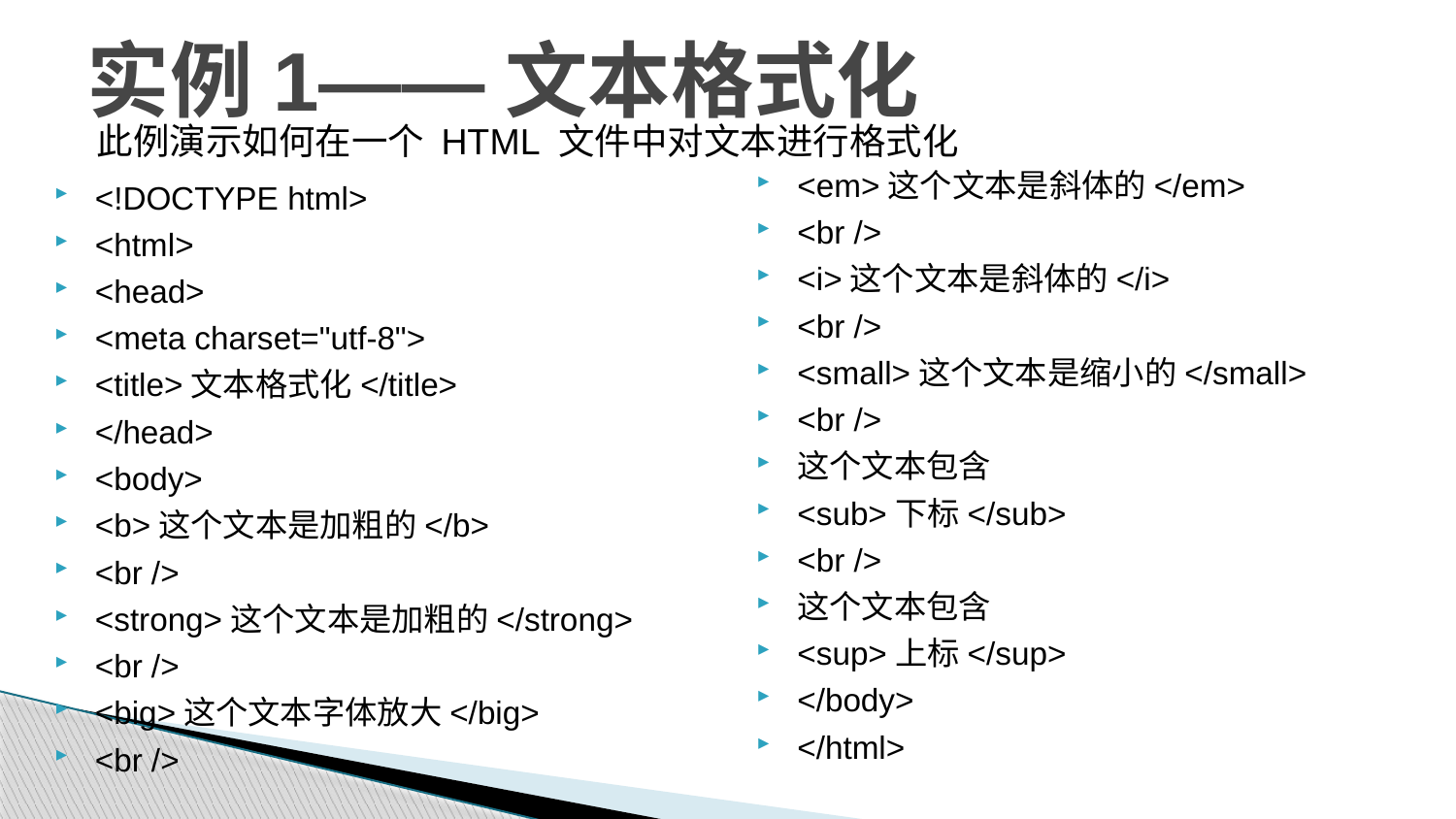

# 实例1——文本格式化
此例演示如何在一个 HTML 文件中对文本进行格式化
<em>这个文本是斜体的</em>
<br />
<i>这个文本是斜体的</i>
<br />
<small>这个文本是缩小的</small>
<br />
这个文本包含
<sub>下标</sub>
<br />
这个文本包含
<sup>上标</sup>
</body>
</html>
<!DOCTYPE html>
<html>
<head>
<meta charset="utf-8">
<title>文本格式化</title>
</head>
<body>
<b>这个文本是加粗的</b>
<br />
<strong>这个文本是加粗的</strong>
<br />
<big>这个文本字体放大</big>
<br />